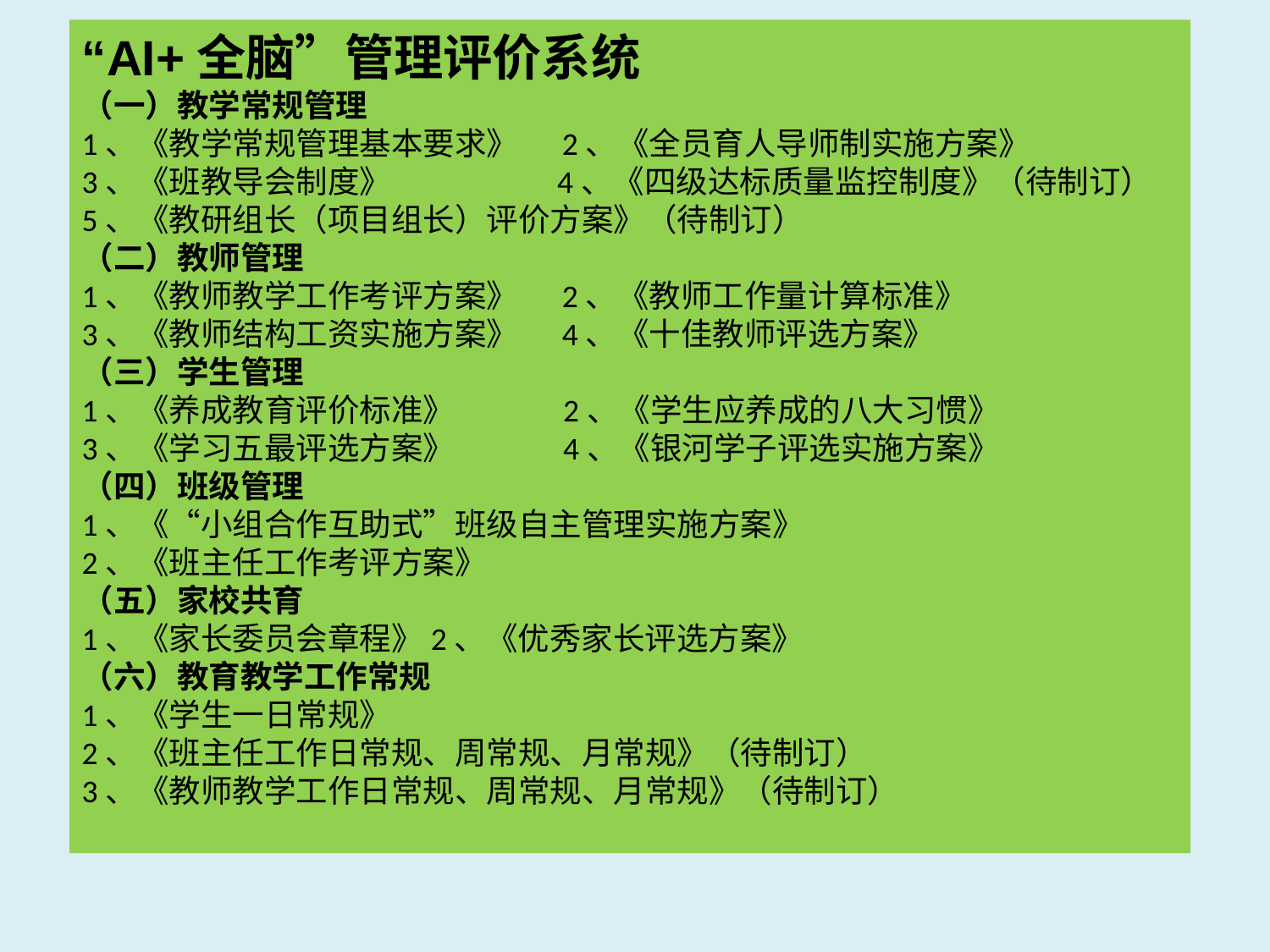

“AI+全脑”管理评价系统
（一）教学常规管理
1、《教学常规管理基本要求》     2、《全员育人导师制实施方案》
3、《班教导会制度》                      4、《四级达标质量监控制度》（待制订）
5、《教研组长（项目组长）评价方案》（待制订）
（二）教师管理
1、《教师教学工作考评方案》     2、《教师工作量计算标准》
3、《教师结构工资实施方案》     4、《十佳教师评选方案》
（三）学生管理
1、《养成教育评价标准》              2、《学生应养成的八大习惯》
3、《学习五最评选方案》              4、《银河学子评选实施方案》
（四）班级管理
1、《“小组合作互助式”班级自主管理实施方案》
2、《班主任工作考评方案》
（五）家校共育
1、《家长委员会章程》2、《优秀家长评选方案》
（六）教育教学工作常规
1、《学生一日常规》
2、《班主任工作日常规、周常规、月常规》（待制订）
3、《教师教学工作日常规、周常规、月常规》（待制订）